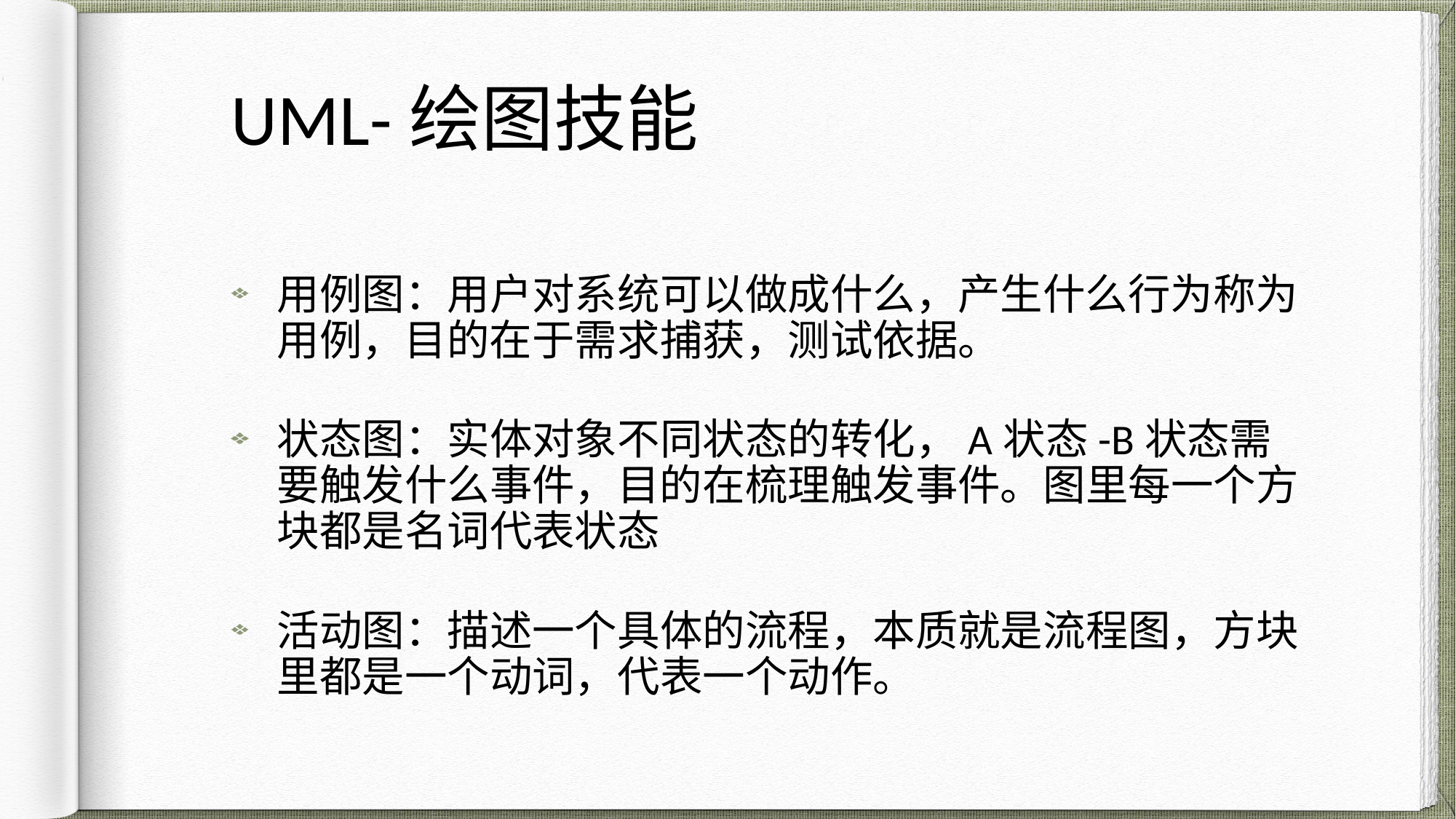

# UML-绘图技能
用例图：用户对系统可以做成什么，产生什么行为称为用例，目的在于需求捕获，测试依据。
状态图：实体对象不同状态的转化，A状态-B状态需要触发什么事件，目的在梳理触发事件。图里每一个方块都是名词代表状态
活动图：描述一个具体的流程，本质就是流程图，方块里都是一个动词，代表一个动作。